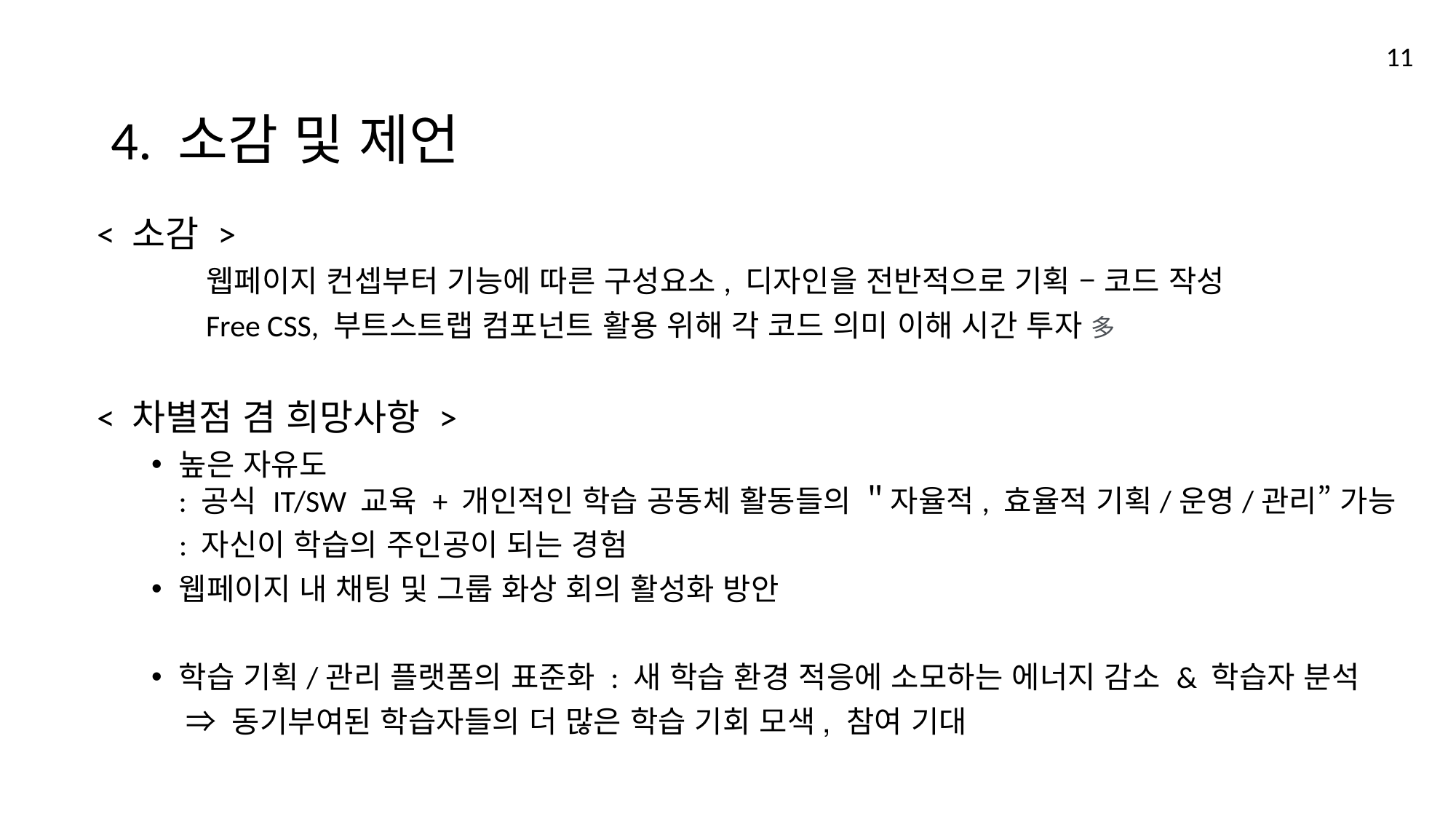

11
# 4. 소감 및 제언
< 소감 >
	웹페이지 컨셉부터 기능에 따른 구성요소, 디자인을 전반적으로 기획 – 코드 작성
	Free CSS, 부트스트랩 컴포넌트 활용 위해 각 코드 의미 이해 시간 투자 多

< 차별점 겸 희망사항 >
높은 자유도
: 공식 IT/SW 교육 + 개인적인 학습 공동체 활동들의 ＂자율적, 효율적 기획/운영/관리” 가능
    : 자신이 학습의 주인공이 되는 경험
웹페이지 내 채팅 및 그룹 화상 회의 활성화 방안

학습 기획/관리 플랫폼의 표준화 : 새 학습 환경 적응에 소모하는 에너지 감소 & 학습자 분석
    ⇒ 동기부여된 학습자들의 더 많은 학습 기회 모색, 참여 기대